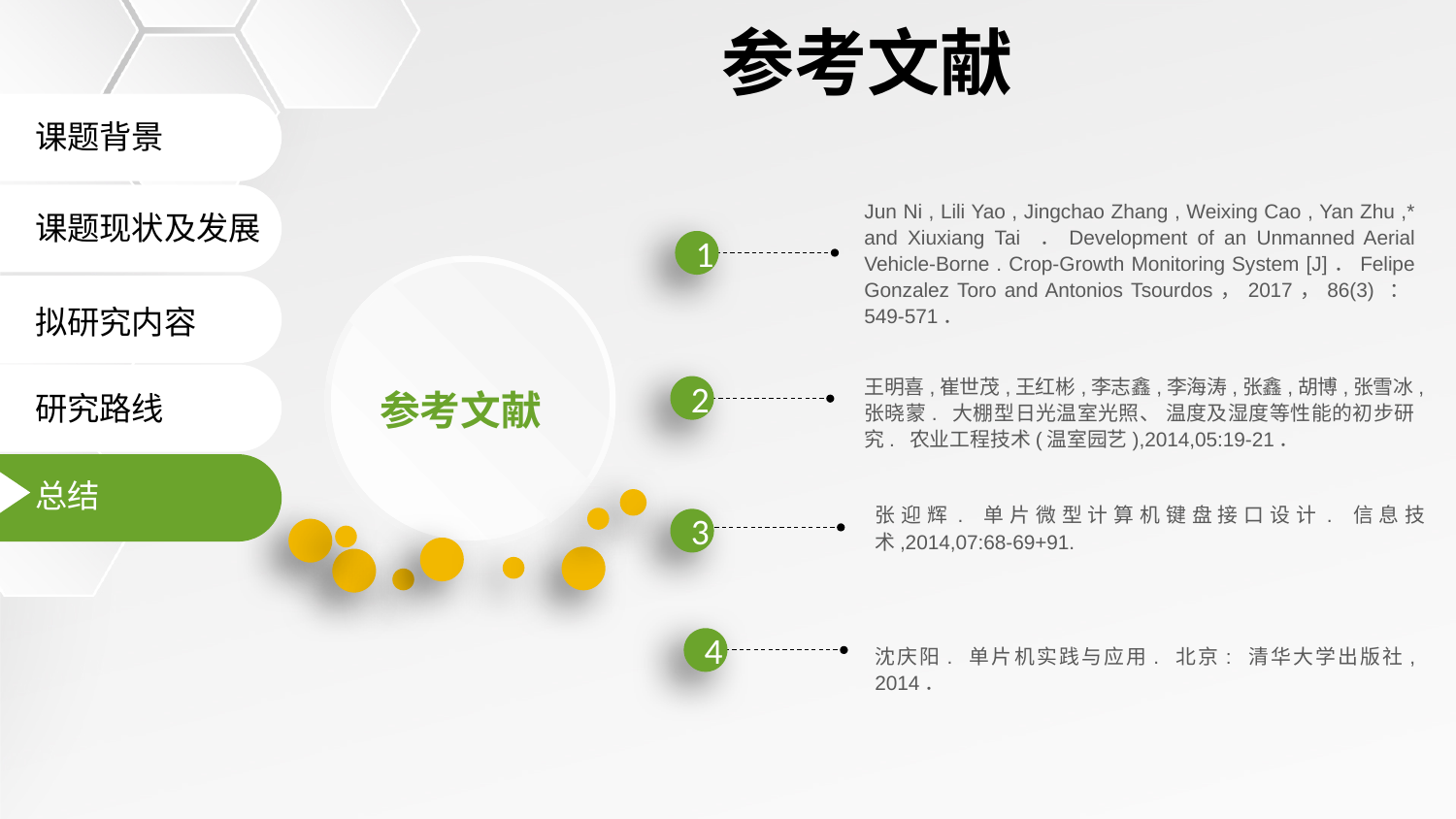

参考文献

课题背景

Jun Ni , Lili Yao , Jingchao Zhang , Weixing Cao , Yan Zhu ,* and Xiuxiang Tai ．Development of an Unmanned Aerial Vehicle-Borne . Crop-Growth Monitoring System [J]．Felipe Gonzalez Toro and Antonios Tsourdos，2017，86(3) ：549-571．
课题现状及发展
1

拟研究内容

王明喜,崔世茂,王红彬,李志鑫,李海涛,张鑫,胡博,张雪冰,张晓蒙. 大棚型日光温室光照、 温度及湿度等性能的初步研究. 农业工程技术(温室园艺),2014,05:19-21．
2
研究路线
参考文献

总结

张迎辉. 单片微型计算机键盘接口设计. 信息技术,2014,07:68-69+91.

3

4
沈庆阳. 单片机实践与应用. 北京: 清华大学出版社, 2014．